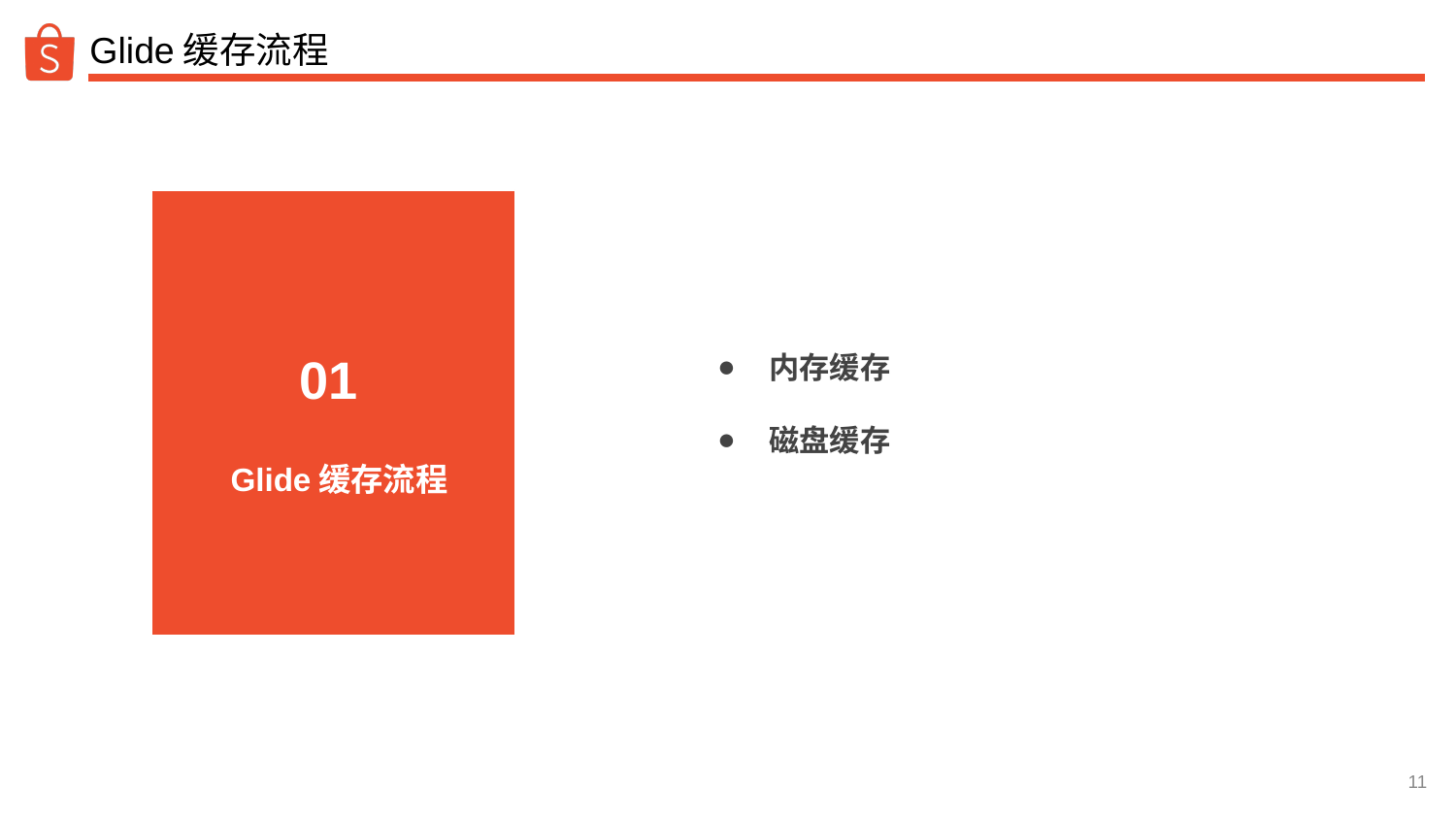

Glide缓存流程

内存缓存
磁盘缓存
 01

简介
Glide缓存流程
11